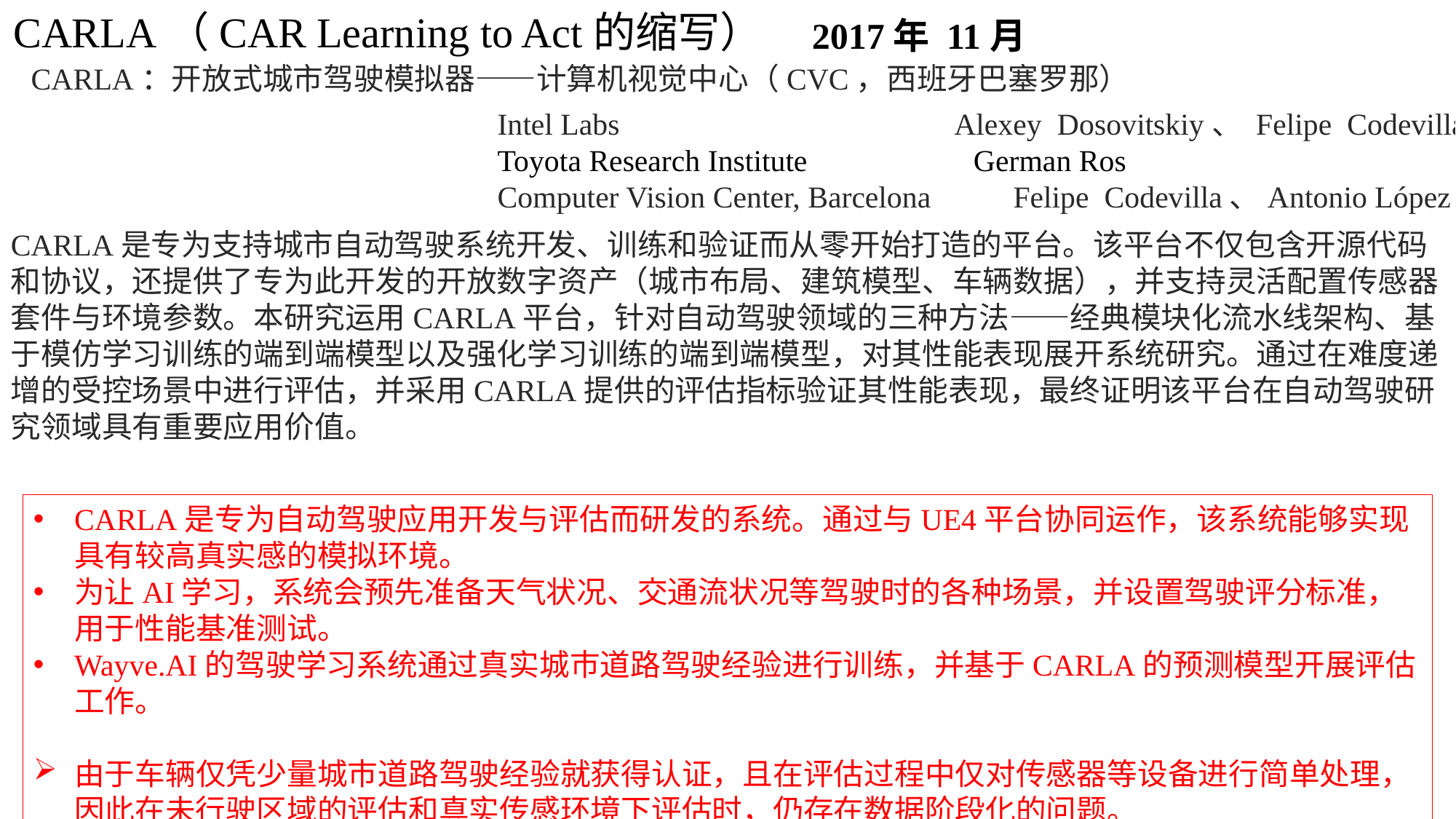

CARLA（CAR Learning to Act的缩写）
2017年 11月
CARLA：开放式城市驾驶模拟器——计算机视觉中心（CVC，西班牙巴塞罗那）
Intel Labs　​​                                           Alexey  Dosovitskiy、 Felipe  Codevilla
Toyota Research Institute　                  German Ros
Computer Vision Center, Barcelona　　 Felipe  Codevilla、Antonio López
CARLA是专为支持城市自动驾驶系统开发、训练和验证而从零开始打造的平台。该平台不仅包含开源代码和协议，还提供了专为此开发的开放数字资产（城市布局、建筑模型、车辆数据），并支持灵活配置传感器套件与环境参数。本研究运用CARLA平台，针对自动驾驶领域的三种方法——经典模块化流水线架构、基于模仿学习训练的端到端模型以及强化学习训练的端到端模型，对其性能表现展开系统研究。通过在难度递增的受控场景中进行评估，并采用CARLA提供的评估指标验证其性能表现，最终证明该平台在自动驾驶研究领域具有重要应用价值。
CARLA是专为自动驾驶应用开发与评估而研发的系统。通过与UE4平台协同运作，该系统能够实现具有较高真实感的模拟环境。
为让AI学习，系统会预先准备天气状况、交通流状况等驾驶时的各种场景，并设置驾驶评分标准，用于性能基准测试。
Wayve.AI的驾驶学习系统通过真实城市道路驾驶经验进行训练，并基于CARLA的预测模型开展评估工作。

由于车辆仅凭少量城市道路驾驶经验就获得认证，且在评估过程中仅对传感器等设备进行简单处理，因此在未行驶区域的评估和真实传感环境下评估时，仍存在数据阶段化的问题。